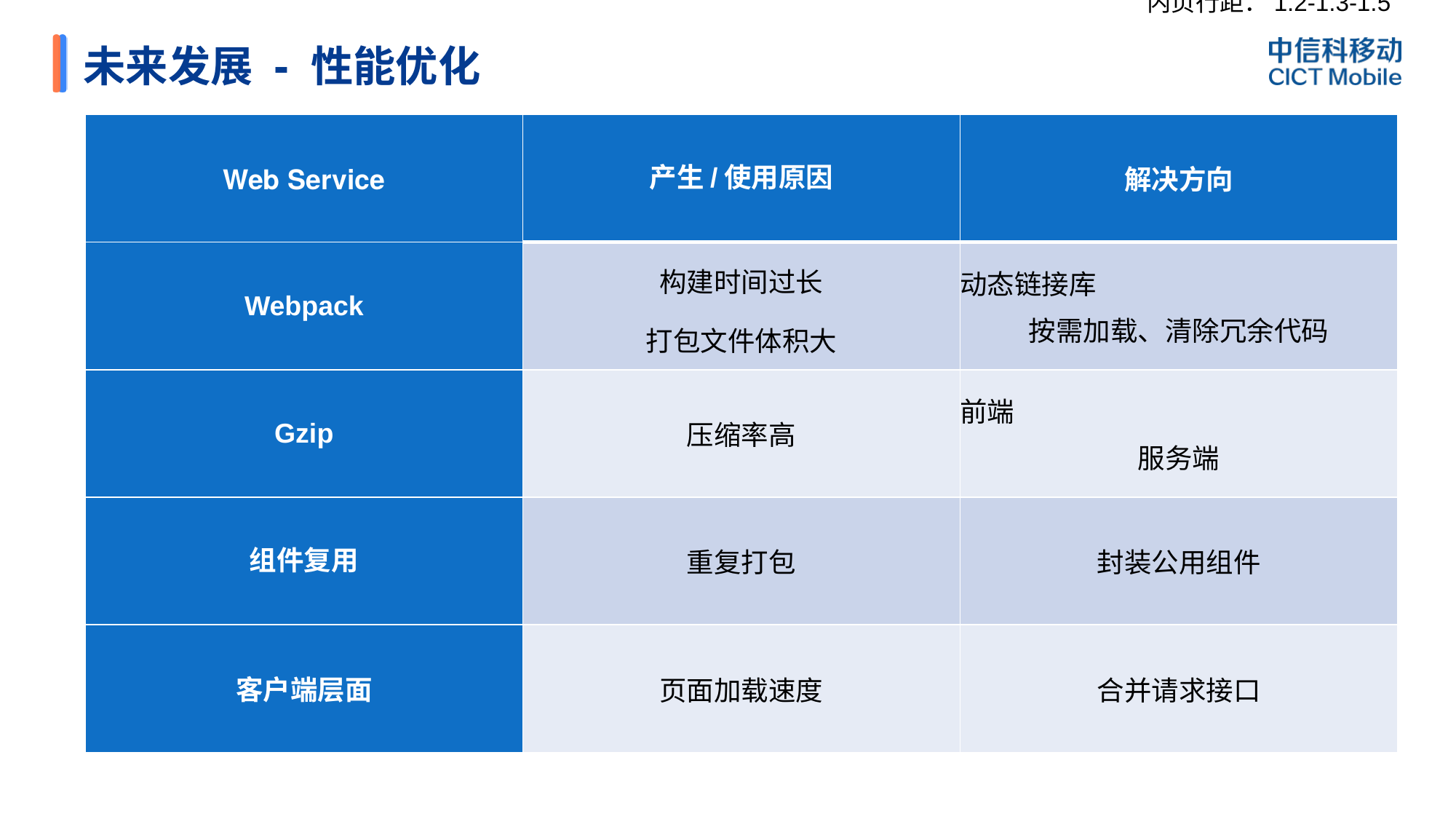

# 未来发展 - 性能优化
| Web Service | 产生/使用原因 | 解决方向 |
| --- | --- | --- |
| Webpack | 构建时间过长 打包文件体积大 | 动态链接库 按需加载、清除冗余代码 |
| Gzip | 压缩率高 | 前端 服务端 |
| 组件复用 | 重复打包 | 封装公用组件 |
| 客户端层面 | 页面加载速度 | 合并请求接口 |
01

11